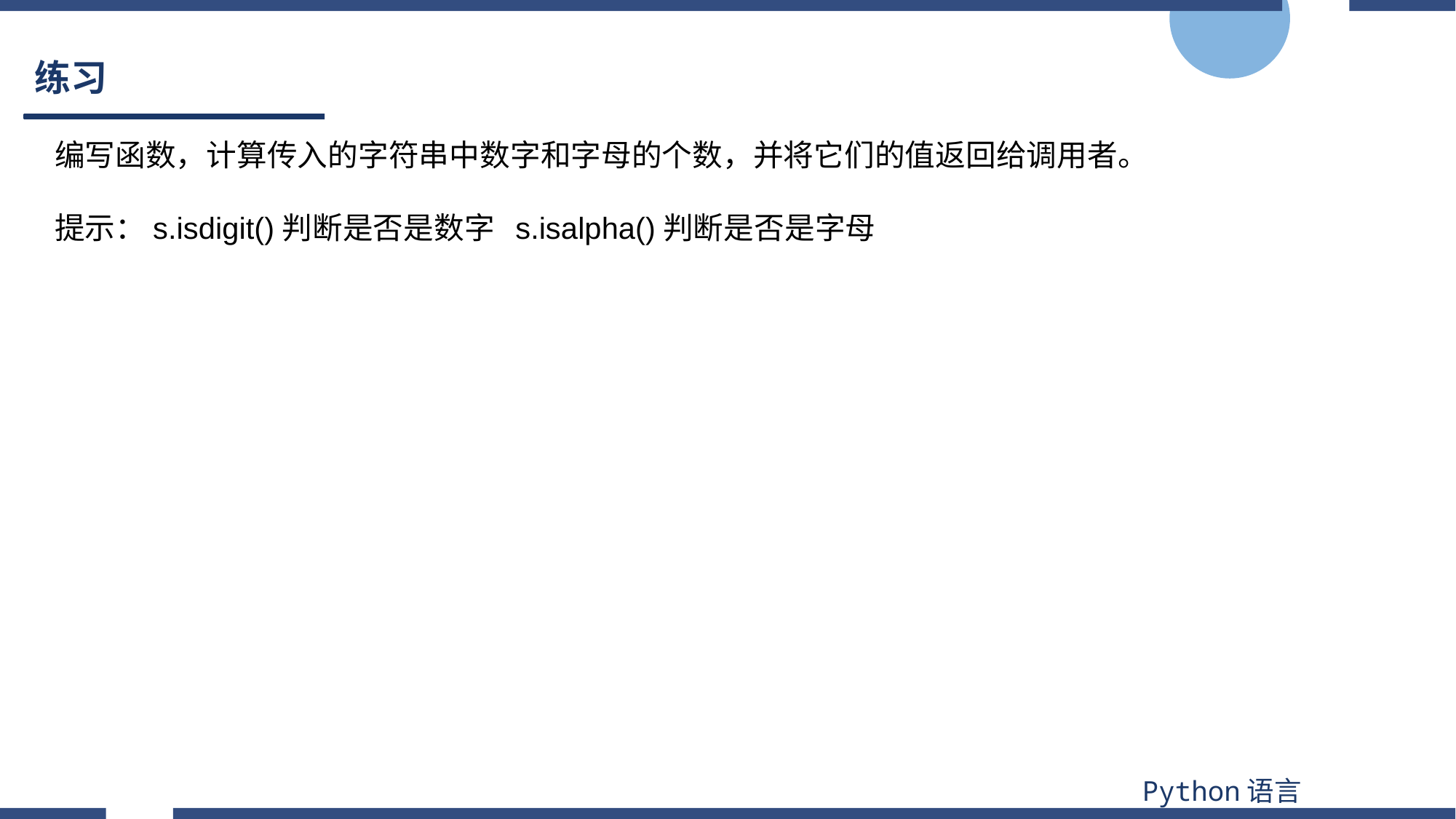

# 练习
编写函数，计算传入的字符串中数字和字母的个数，并将它们的值返回给调用者。

提示：s.isdigit()判断是否是数字  s.isalpha()判断是否是字母